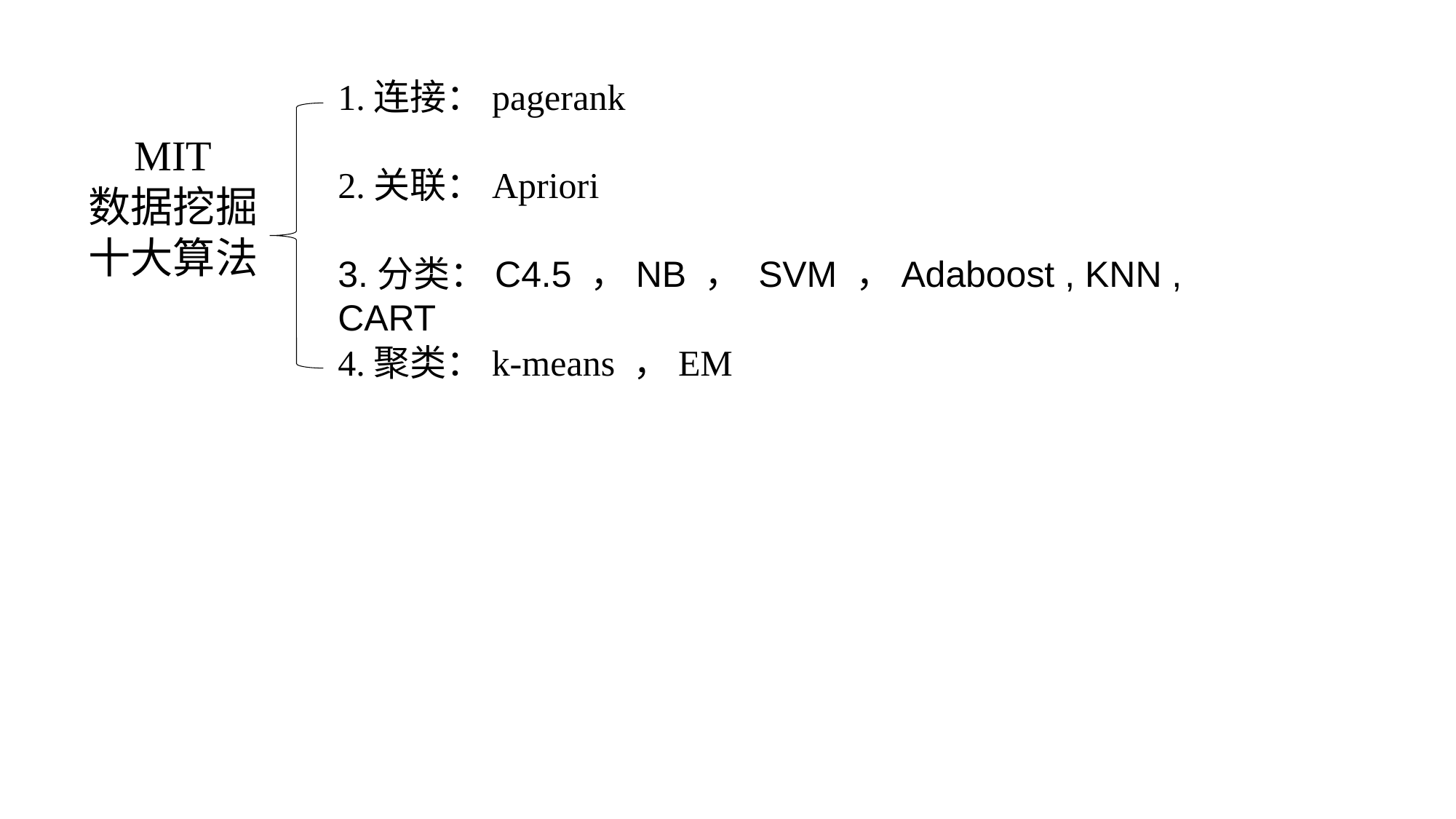

1.连接：pagerank

MIT
数据挖掘十大算法
2.关联：Apriori
3.分类：C4.5 ，NB ， SVM ，Adaboost , KNN , CART
4.聚类：k-means ，EM